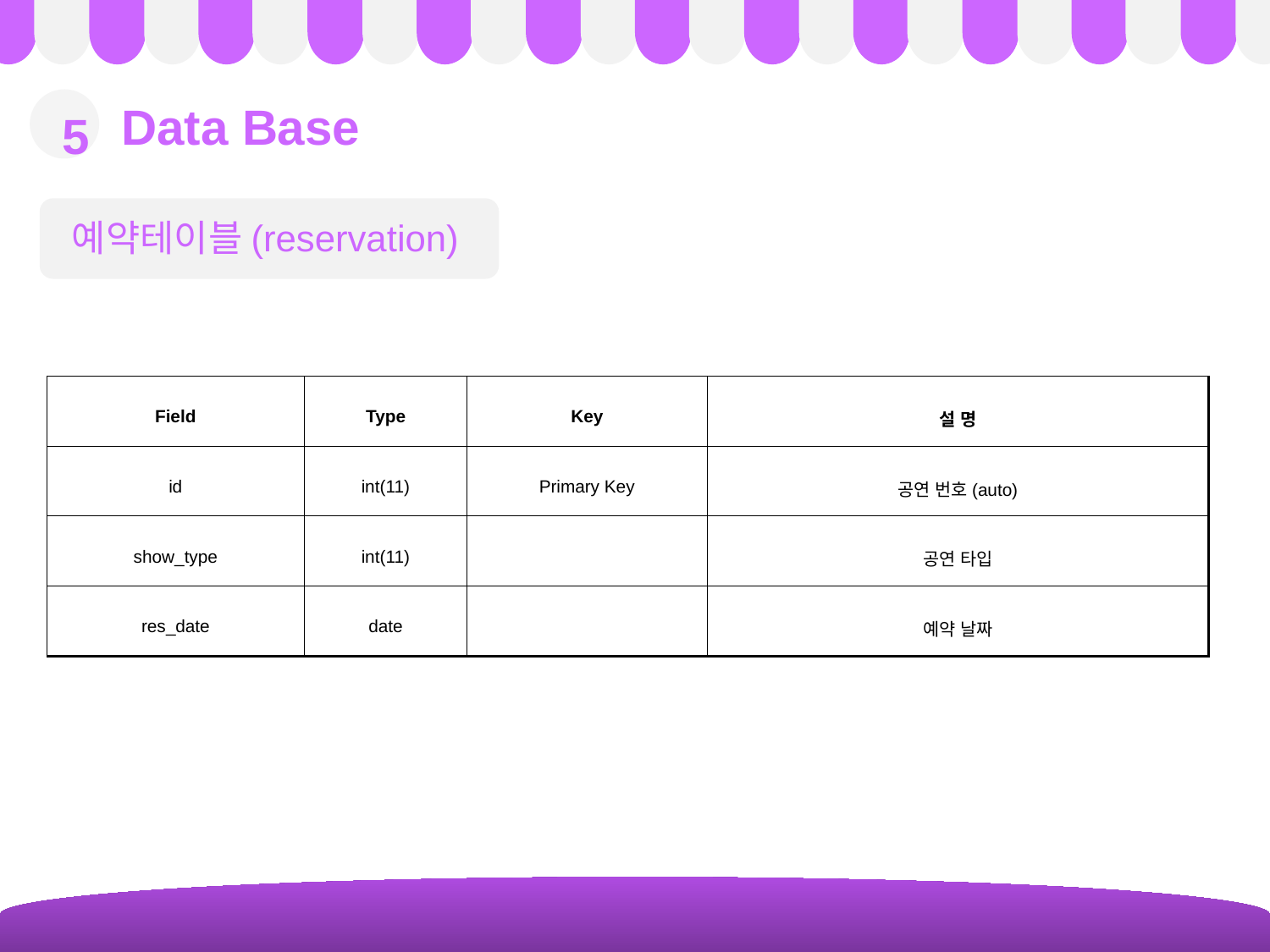

Data Base
5

예약테이블(reservation)

| Field | Type | Key | 설 명 |
| --- | --- | --- | --- |
| id | int(11) | Primary Key | 공연 번호(auto) |
| show\_type | int(11) |  | 공연 타입 |
| res\_date | date |  | 예약 날짜 |